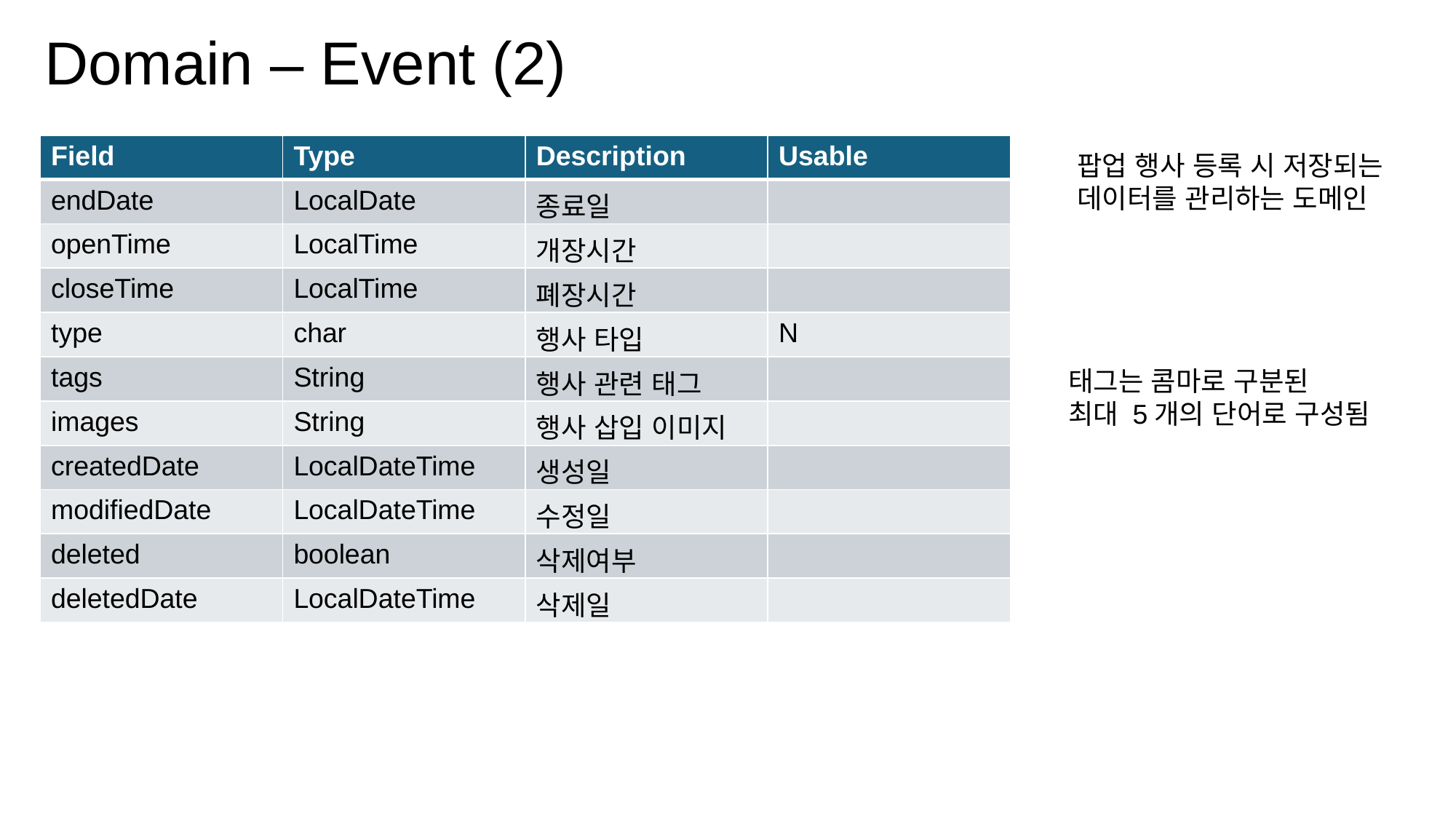

Domain – Event (2)
| Field | Type | Description | Usable |
| --- | --- | --- | --- |
| endDate | LocalDate | 종료일 |  |
| openTime | LocalTime | 개장시간 |  |
| closeTime | LocalTime | 폐장시간 |  |
| type | char | 행사 타입 | N |
| tags | String | 행사 관련 태그 |  |
| images | String | 행사 삽입 이미지 |  |
| createdDate | LocalDateTime | 생성일 |  |
| modifiedDate | LocalDateTime | 수정일 |  |
| deleted | boolean | 삭제여부 |  |
| deletedDate | LocalDateTime | 삭제일 |  |
팝업 행사 등록 시 저장되는
데이터를 관리하는 도메인
태그는 콤마로 구분된
최대 5개의 단어로 구성됨